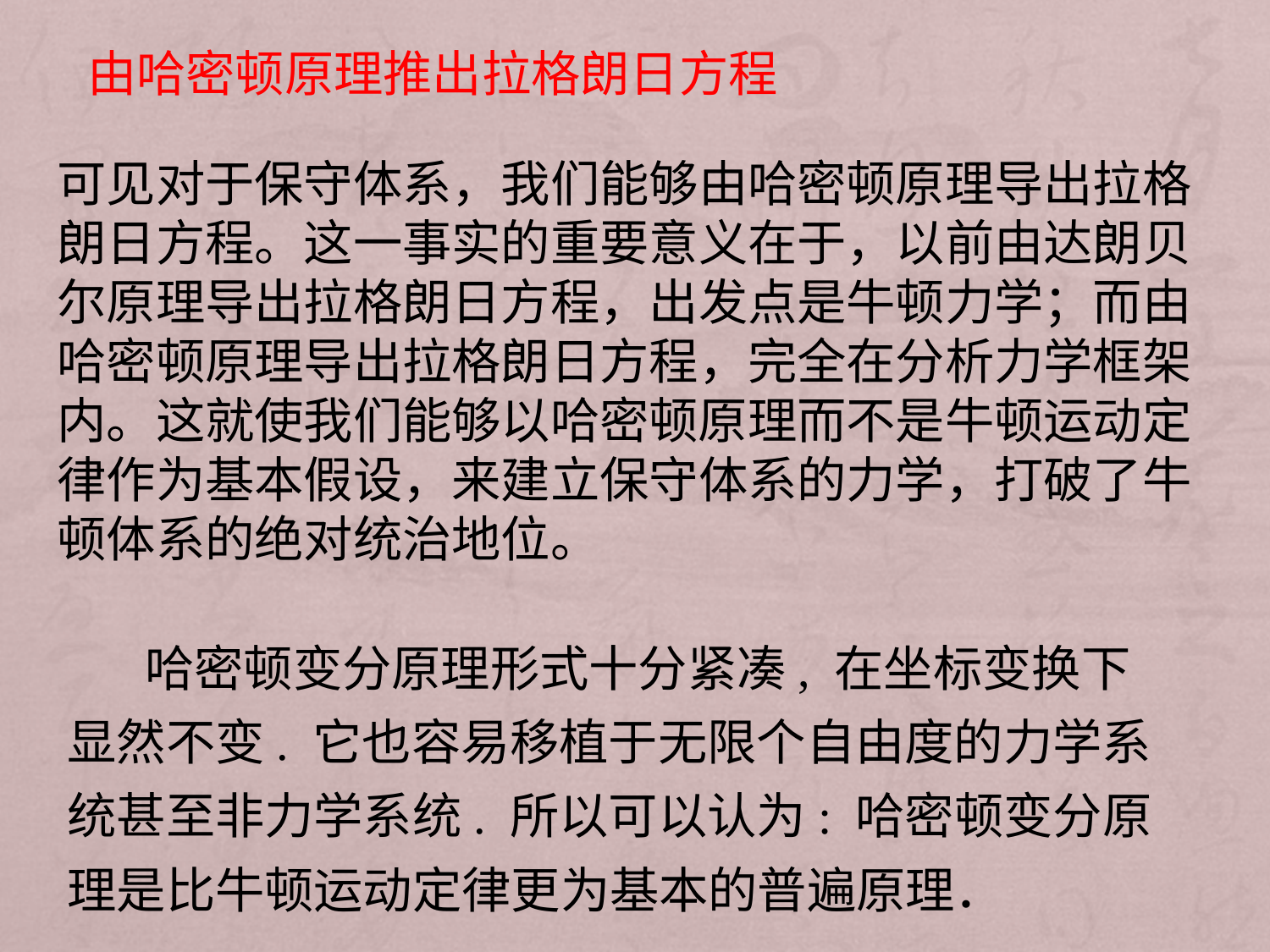

由哈密顿原理推出拉格朗日方程
可见对于保守体系，我们能够由哈密顿原理导出拉格朗日方程。这一事实的重要意义在于，以前由达朗贝尔原理导出拉格朗日方程，出发点是牛顿力学；而由哈密顿原理导出拉格朗日方程，完全在分析力学框架内。这就使我们能够以哈密顿原理而不是牛顿运动定律作为基本假设，来建立保守体系的力学，打破了牛顿体系的绝对统治地位。
      哈密顿变分原理形式十分紧凑, 在坐标变换下显然不变. 它也容易移植于无限个自由度的力学系统甚至非力学系统. 所以可以认为: 哈密顿变分原理是比牛顿运动定律更为基本的普遍原理．